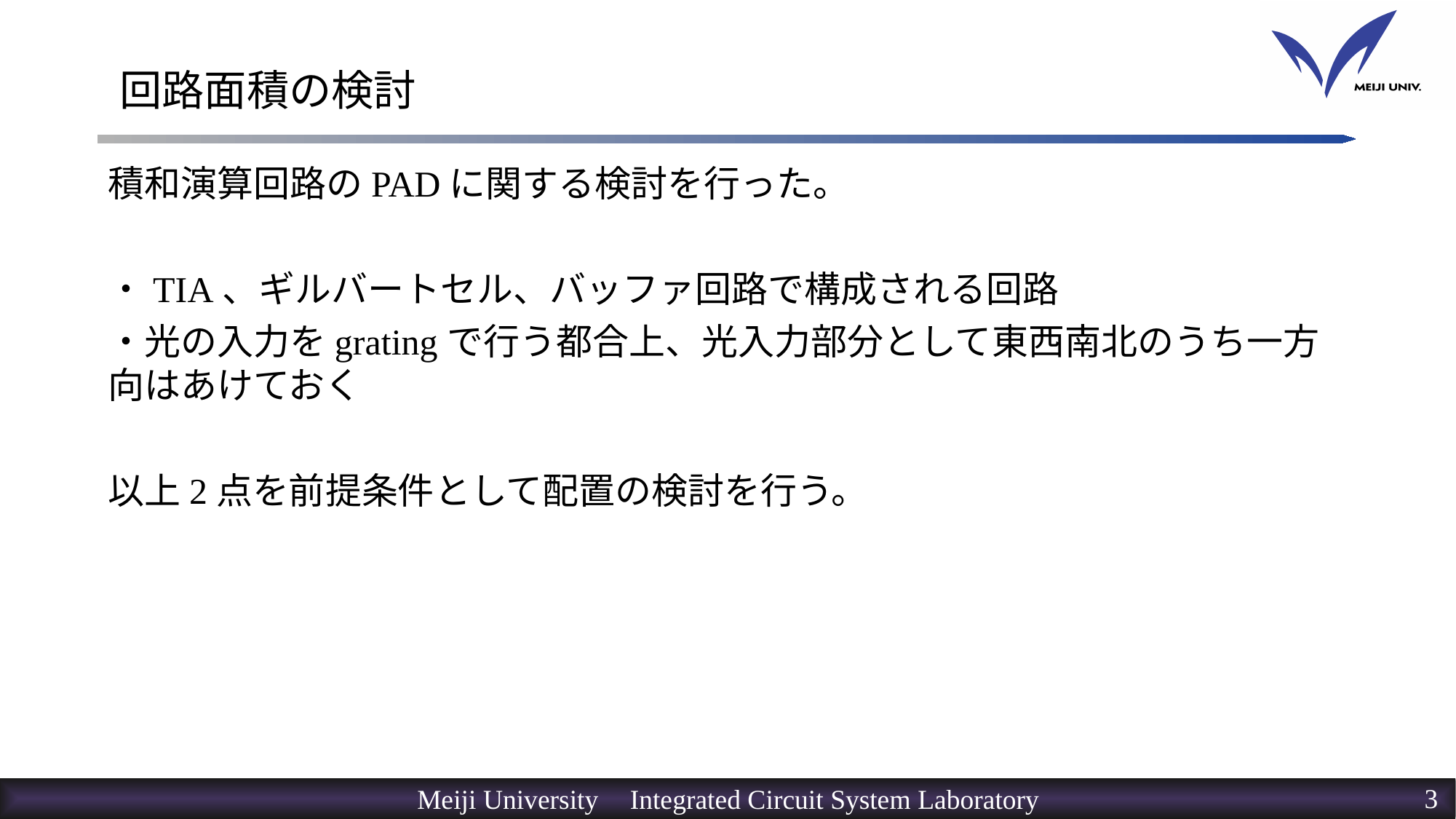

# 回路面積の検討
積和演算回路のPADに関する検討を行った。

・TIA、ギルバートセル、バッファ回路で構成される回路
・光の入力をgratingで行う都合上、光入力部分として東西南北のうち一方向はあけておく

以上2点を前提条件として配置の検討を行う。